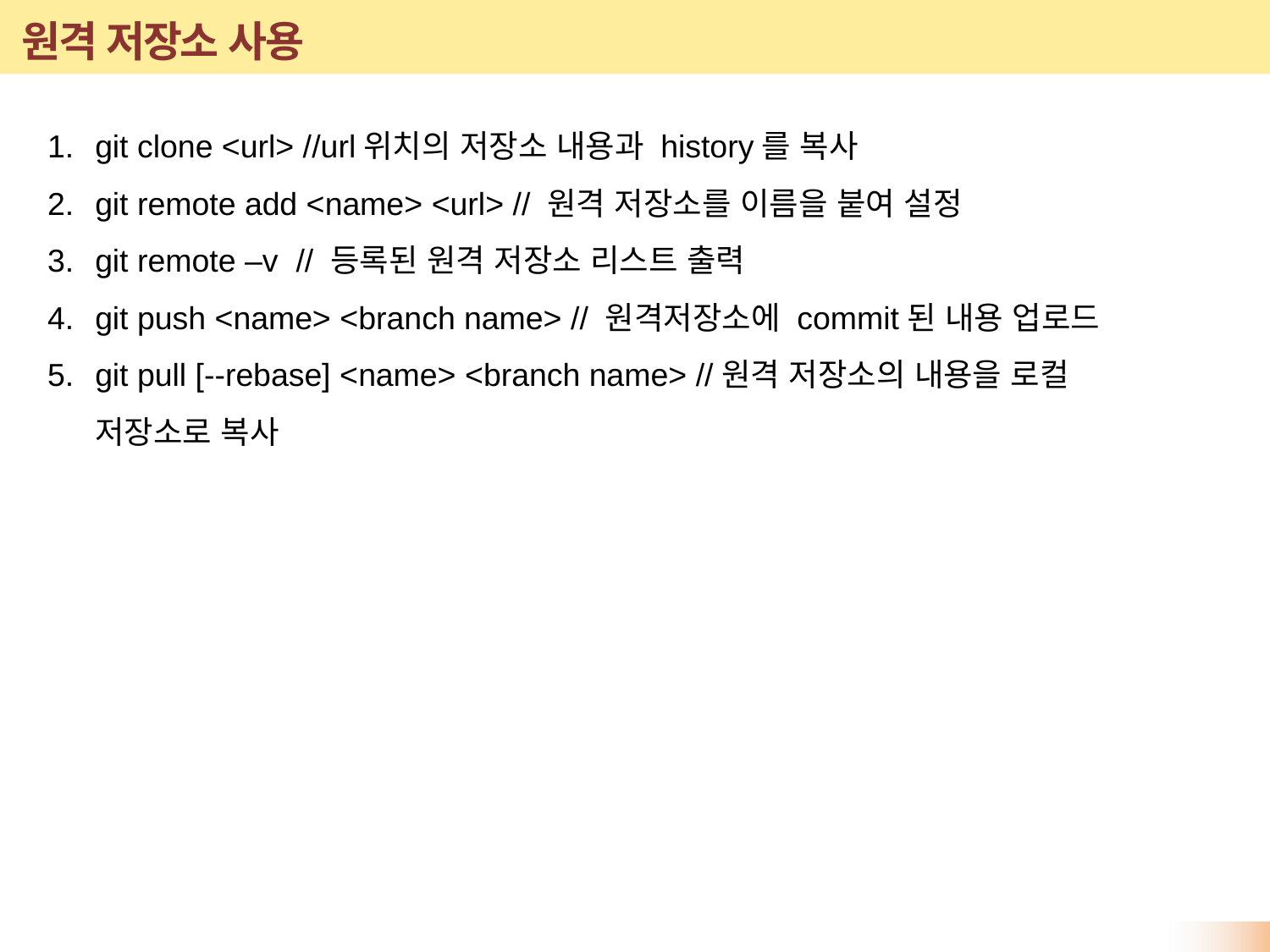

# 원격 저장소 사용
git clone <url> //url위치의 저장소 내용과 history를 복사
git remote add <name> <url> // 원격 저장소를 이름을 붙여 설정
git remote –v  // 등록된 원격 저장소 리스트 출력
git push <name> <branch name> // 원격저장소에 commit된 내용 업로드
git pull [--rebase] <name> <branch name> //원격 저장소의 내용을 로컬 저장소로 복사